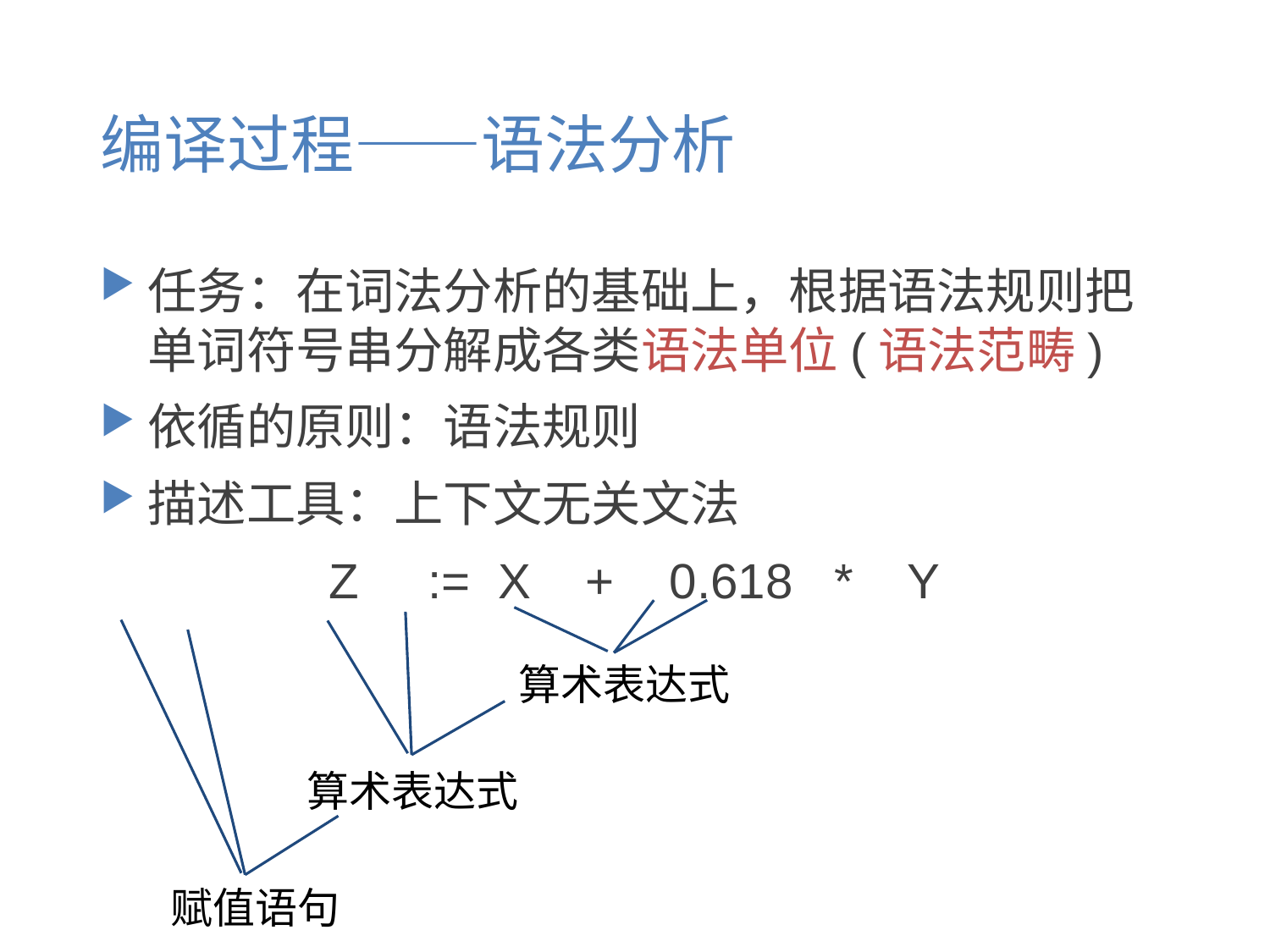

# 编译过程——语法分析
任务：在词法分析的基础上，根据语法规则把单词符号串分解成各类语法单位(语法范畴)
依循的原则：语法规则
描述工具：上下文无关文法
Z     :=  X    +    0.618   *    Y

算术表达式
算术表达式
 赋值语句